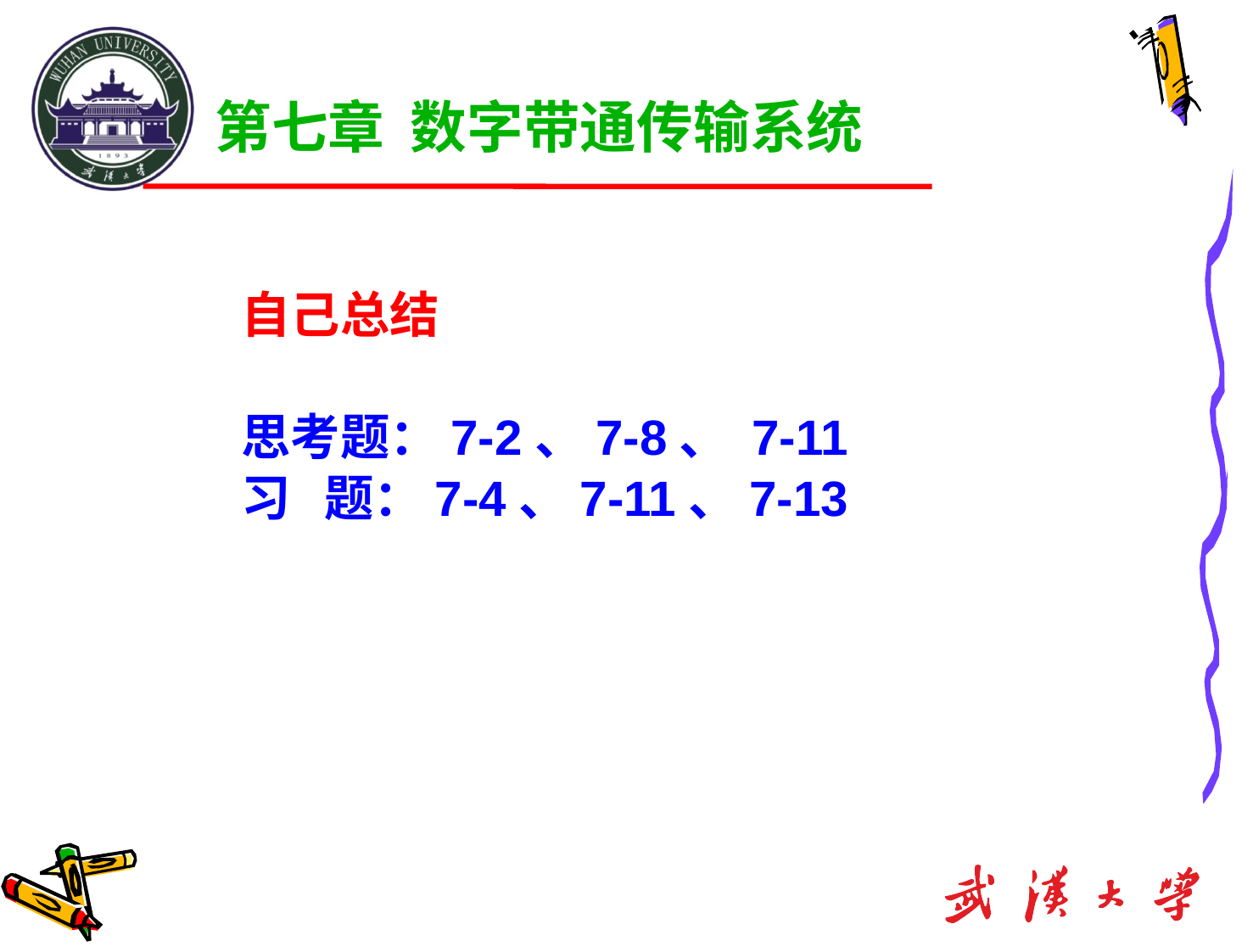

# 第七章  数字带通传输系统
自己总结

思考题：7-2、7-8、 7-11
习   题：7-4、7-11、7-13